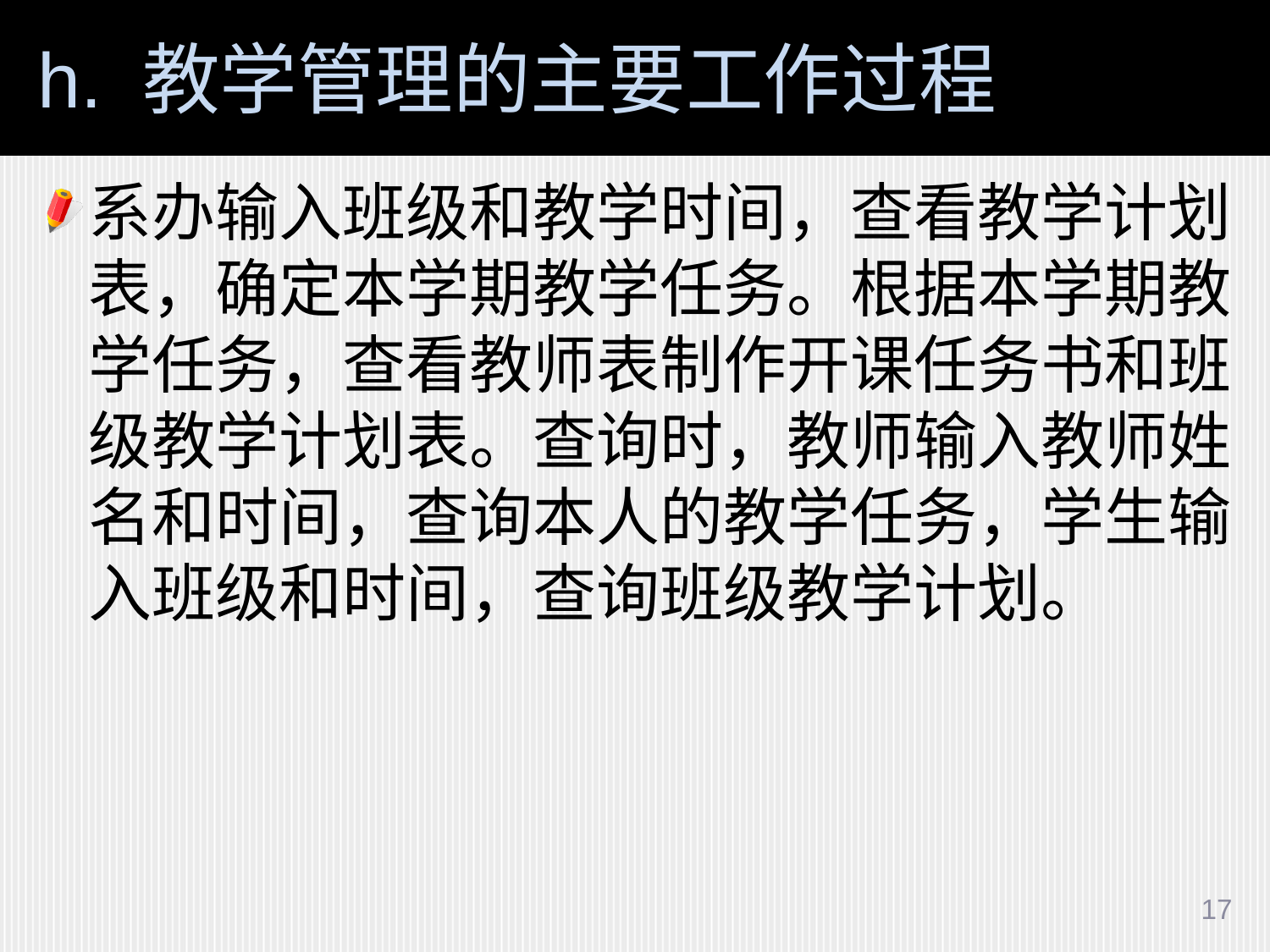

# h. 教学管理的主要工作过程
系办输入班级和教学时间，查看教学计划表，确定本学期教学任务。根据本学期教学任务，查看教师表制作开课任务书和班级教学计划表。查询时，教师输入教师姓名和时间，查询本人的教学任务，学生输入班级和时间，查询班级教学计划。

17